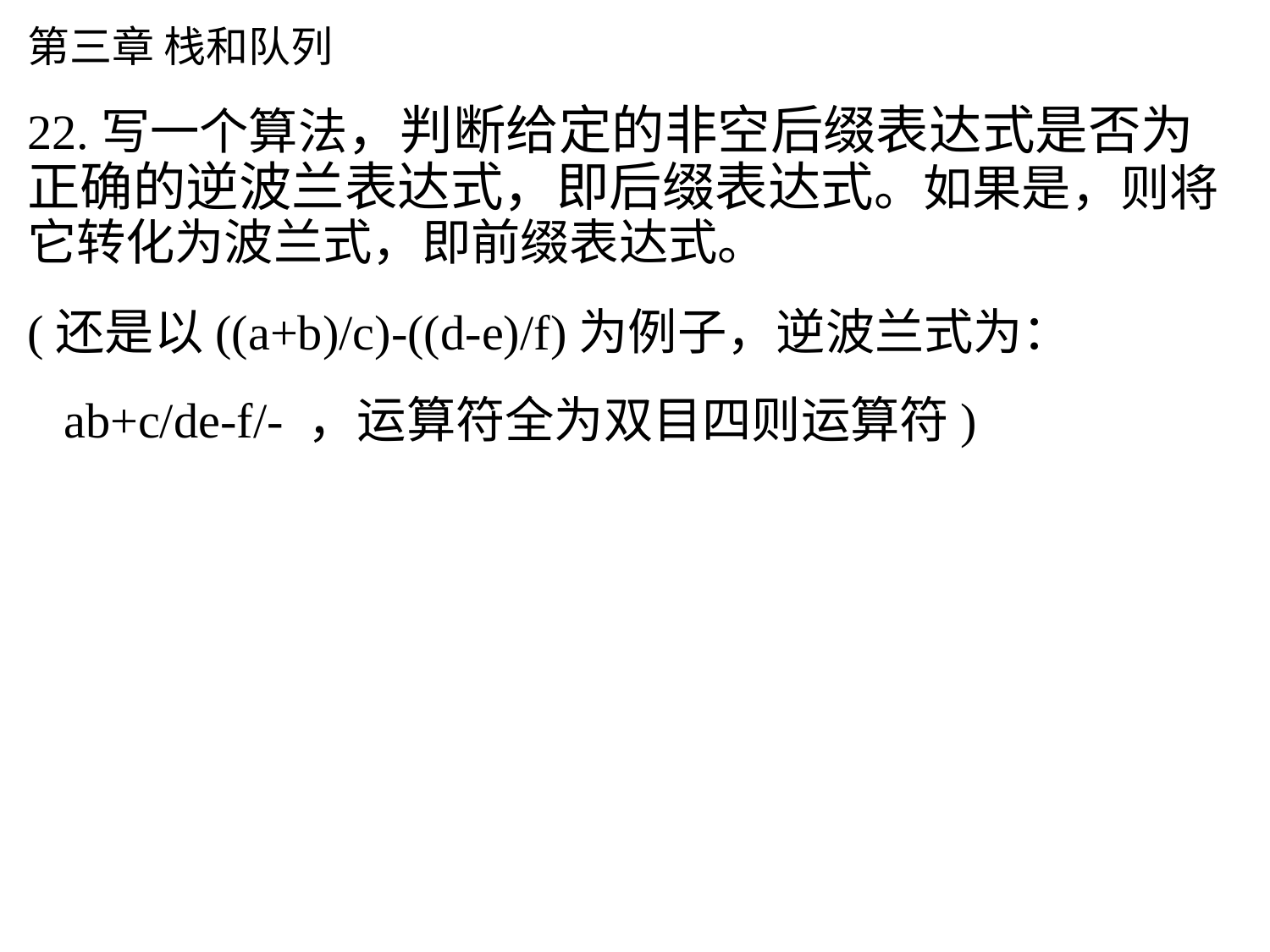

# 第三章 栈和队列
22.写一个算法，判断给定的非空后缀表达式是否为正确的逆波兰表达式，即后缀表达式。如果是，则将它转化为波兰式，即前缀表达式。
(还是以((a+b)/c)-((d-e)/f)为例子，逆波兰式为：
   ab+c/de-f/- ，运算符全为双目四则运算符)